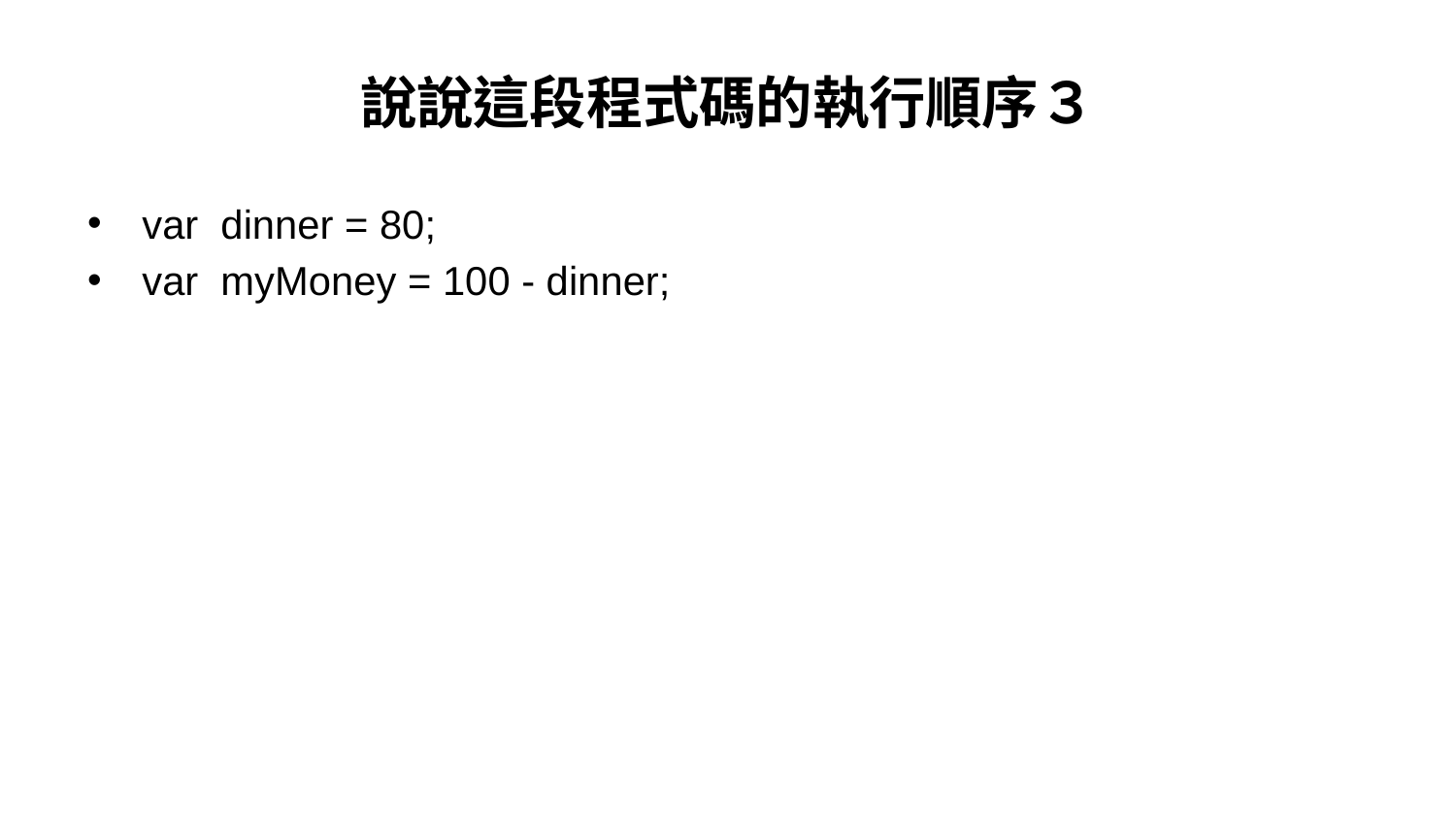

# 說說這段程式碼的執行順序３
var  dinner = 80;
var  myMoney = 100 - dinner;